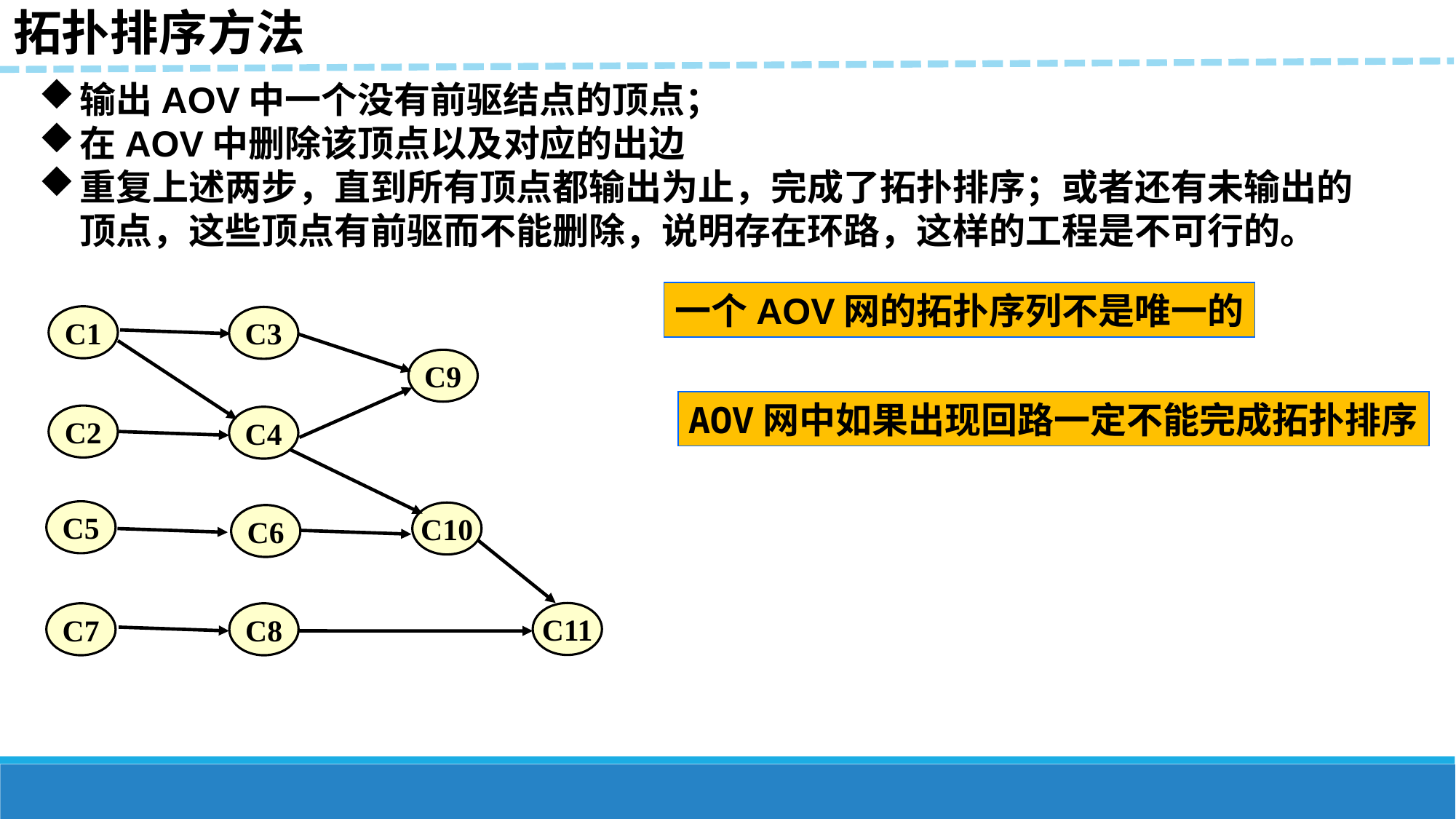

拓扑排序方法
输出AOV中一个没有前驱结点的顶点；
在AOV中删除该顶点以及对应的出边
重复上述两步，直到所有顶点都输出为止，完成了拓扑排序；或者还有未输出的顶点，这些顶点有前驱而不能删除，说明存在环路，这样的工程是不可行的。
一个AOV网的拓扑序列不是唯一的
C1
C3

C9

AOV网中如果出现回路一定不能完成拓扑排序
C2
C4

C5
C10
C6

C11
C7
C8